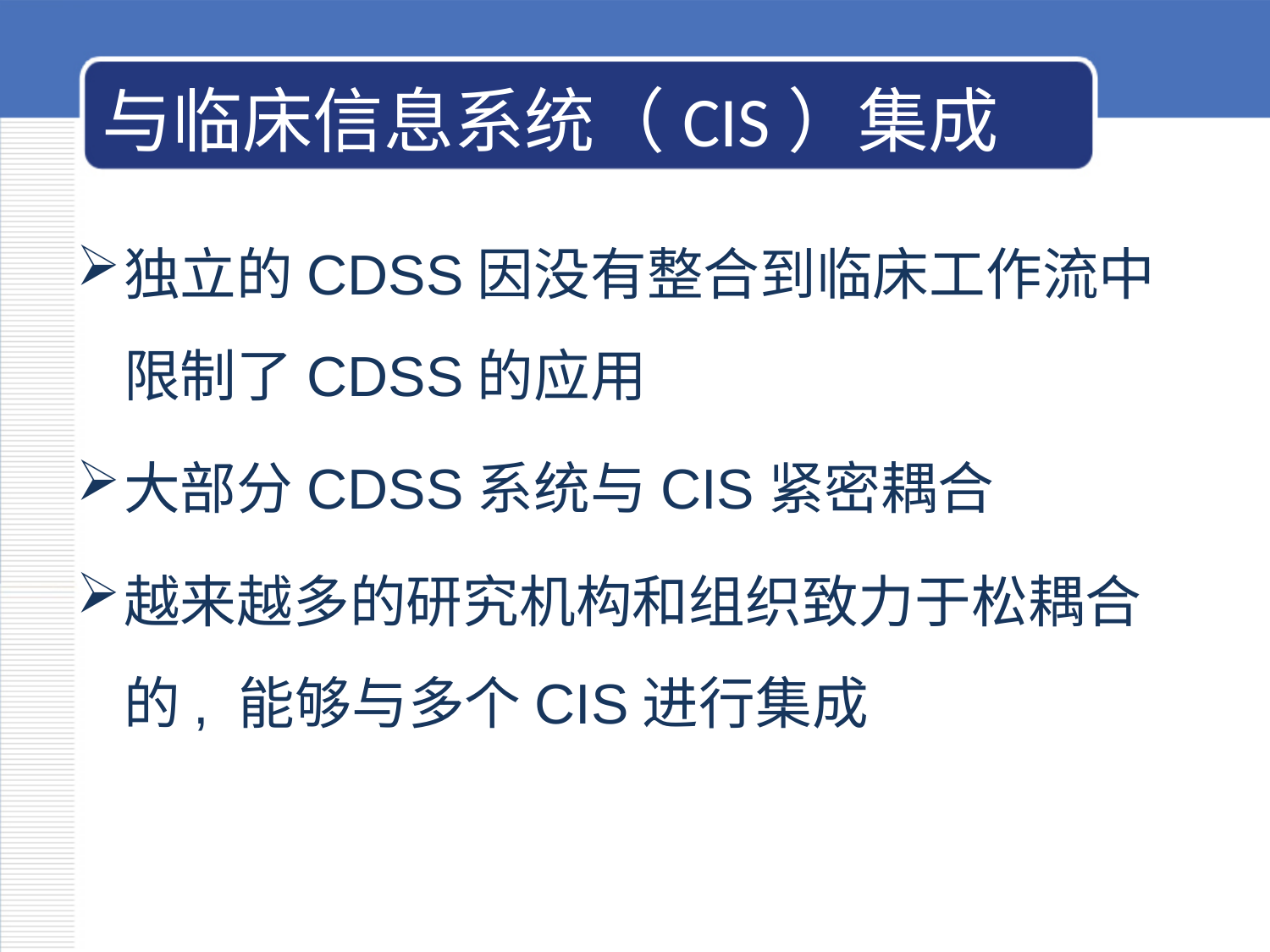

# 与临床信息系统（CIS）集成
独立的CDSS因没有整合到临床工作流中限制了CDSS的应用
大部分CDSS系统与CIS紧密耦合
越来越多的研究机构和组织致力于松耦合的, 能够与多个CIS进行集成